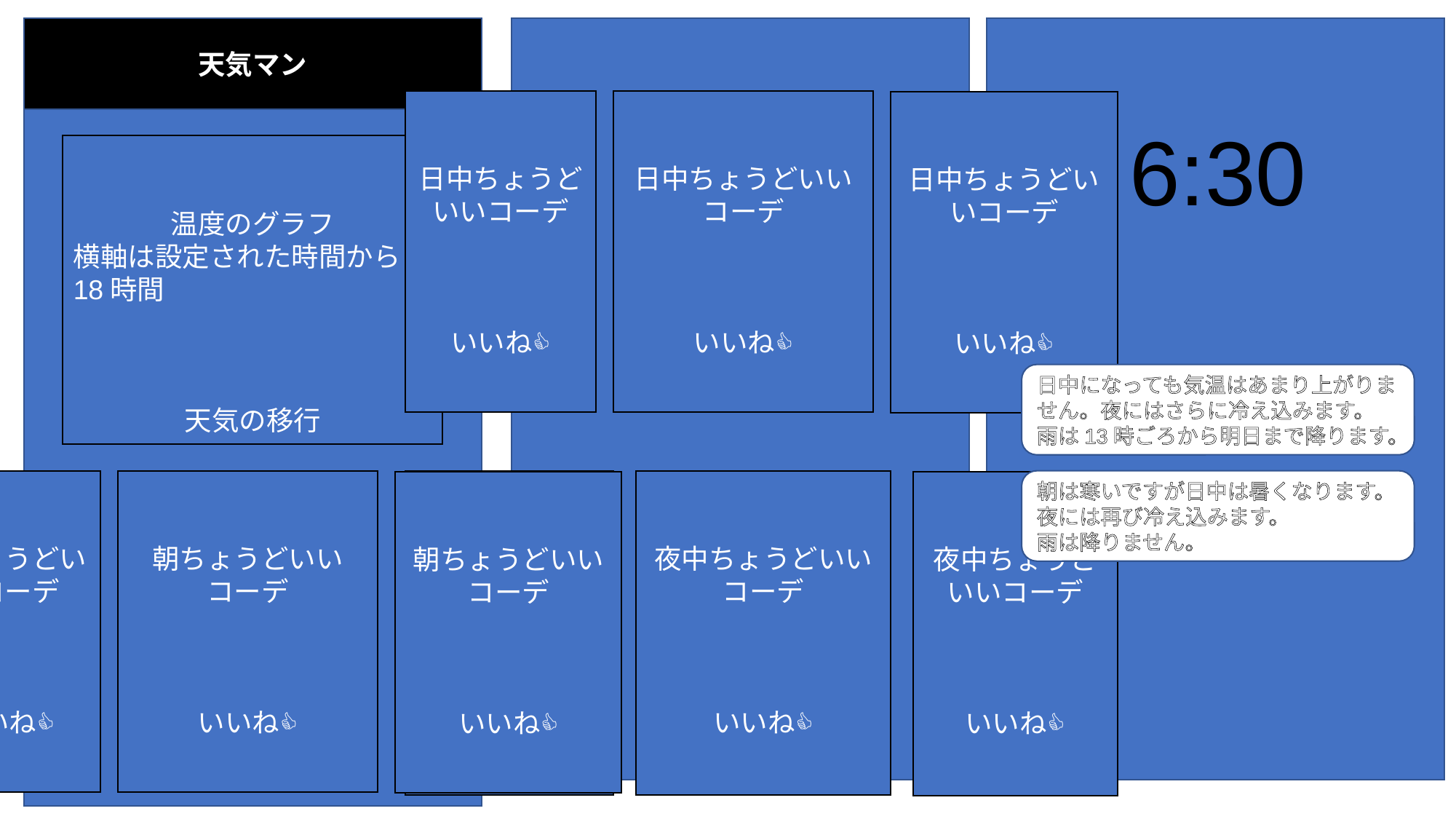

天気マン

日中ちょうどいいコーデ

いいね👍

日中ちょうどいいコーデ

いいね👍

日中ちょうどいいコーデ

いいね👍
6:30

温度のグラフ
横軸は設定された時間から
18時間

天気の移行
日中になっても気温はあまり上がりません。夜にはさらに冷え込みます。
雨は13時ごろから明日まで降ります。

朝ちょうどいいコーデ

いいね👍

夜中ちょうどいいコーデ

いいね👍

朝ちょうどいいコーデ

いいね👍

夜中ちょうどいいコーデ

いいね👍
朝は寒いですが日中は暑くなります。夜には再び冷え込みます。
雨は降りません。

朝ちょうどいいコーデ

いいね👍

夜中ちょうどいいコーデ

いいね👍